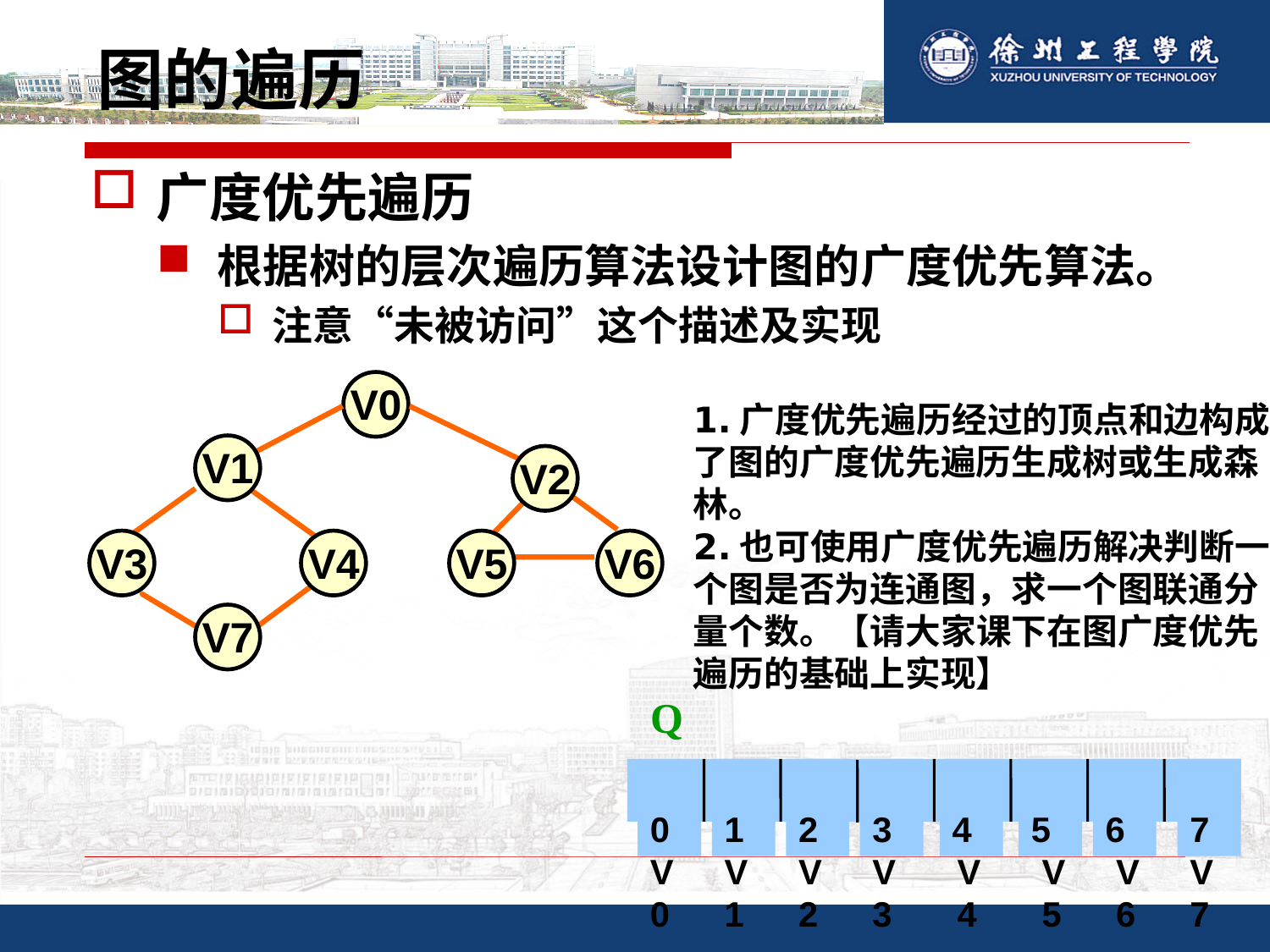

# 图的遍历
广度优先遍历
根据树的层次遍历算法设计图的广度优先算法。
注意“未被访问”这个描述及实现

 V0

 V1

 V2

 V3

 V4

 V5

 V6

 V7

1.广度优先遍历经过的顶点和边构成了图的广度优先遍历生成树或生成森林。
2.也可使用广度优先遍历解决判断一个图是否为连通图，求一个图联通分量个数。【请大家课下在图广度优先遍历的基础上实现】
Q

V0

V1

V2

V3

V4

V5

V6

V7

V0
V1
V2
V3
V4
V5
V6
V7